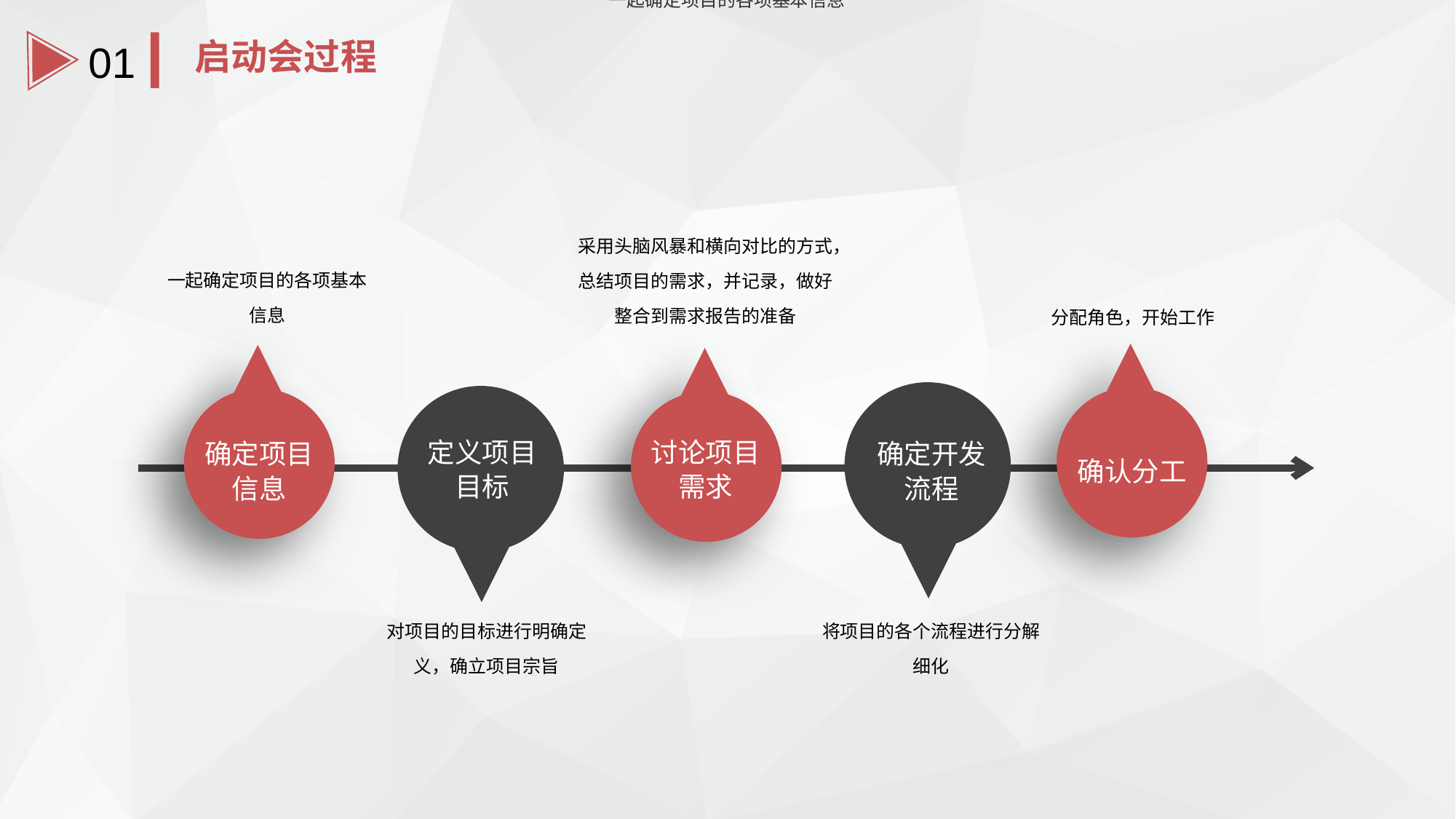

一起确定项目的各项基本信息
 启动会过程
01

采用头脑风暴和横向对比的方式，总结项目的需求，并记录，做好整合到需求报告的准备
一起确定项目的各项基本信息
分配角色，开始工作

定义项目目标
讨论项目需求
确定项目信息
确定开发流程
确认分工
对项目的目标进行明确定义，确立项目宗旨
将项目的各个流程进行分解细化